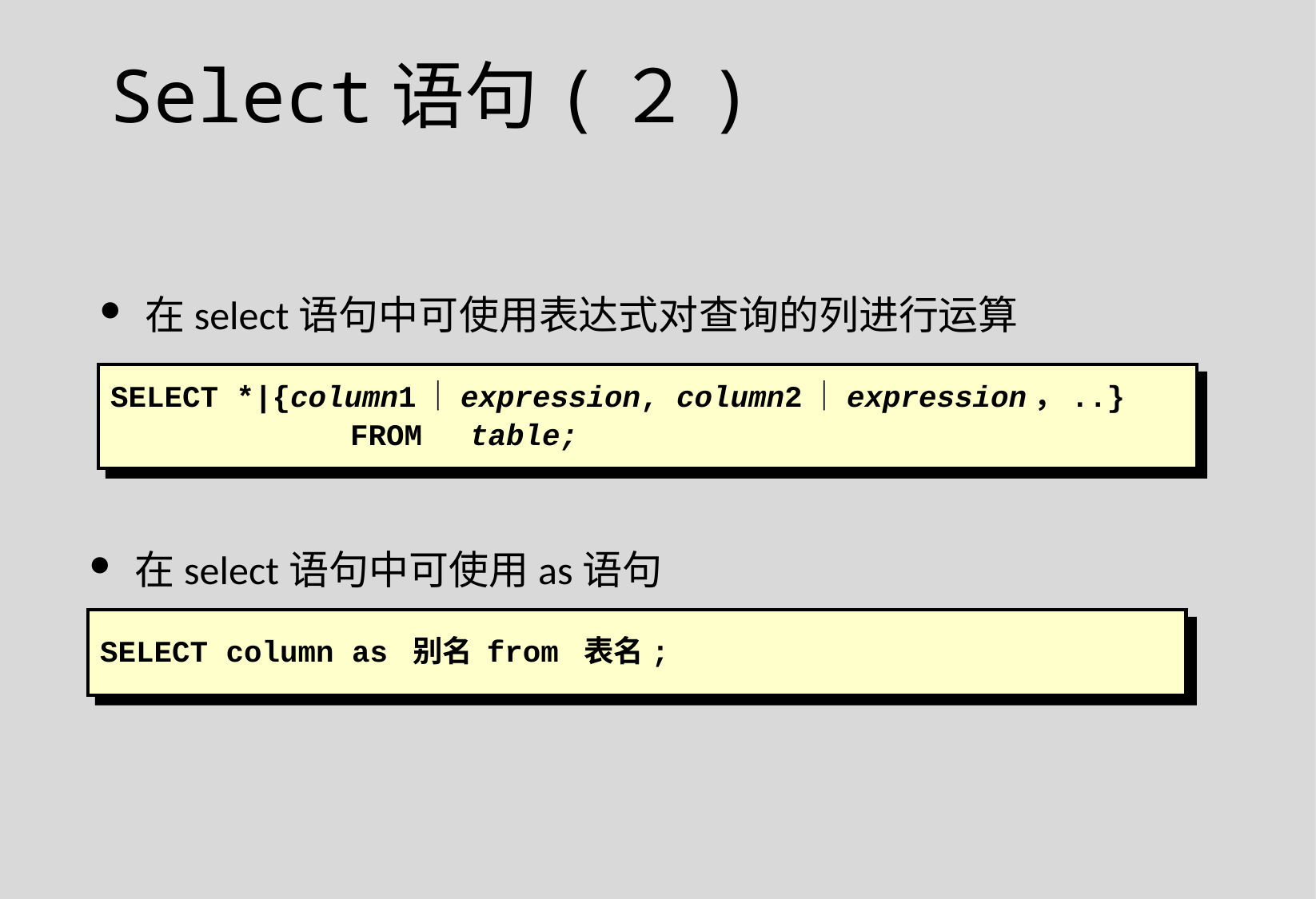

Select语句(２)
在select语句中可使用表达式对查询的列进行运算
SELECT *|{column1｜expression, column2｜expression，..}
		FROM	table;
在select语句中可使用as语句
SELECT column as 别名 from 表名;